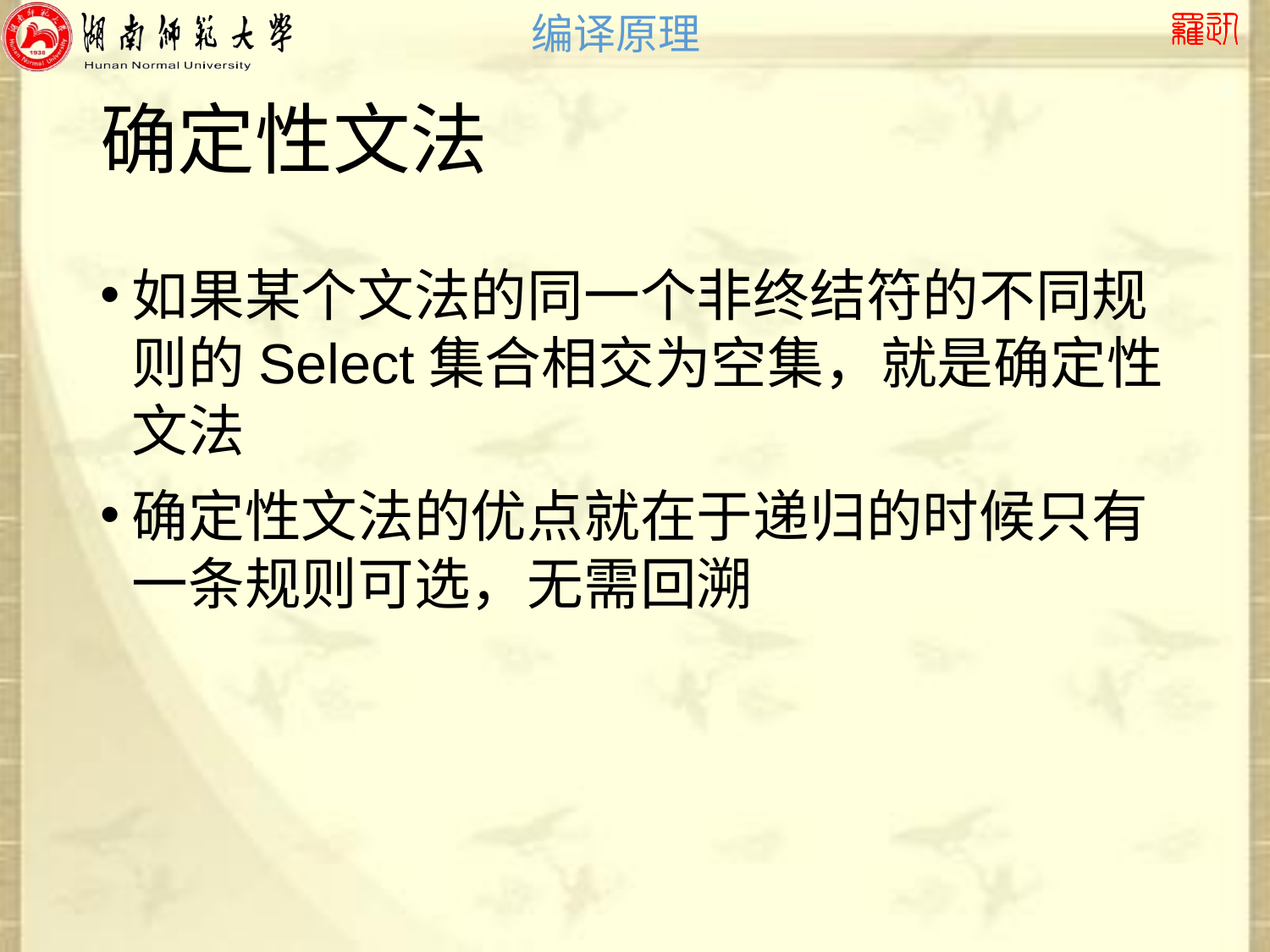

# 确定性文法
如果某个文法的同一个非终结符的不同规则的Select集合相交为空集，就是确定性文法
确定性文法的优点就在于递归的时候只有一条规则可选，无需回溯